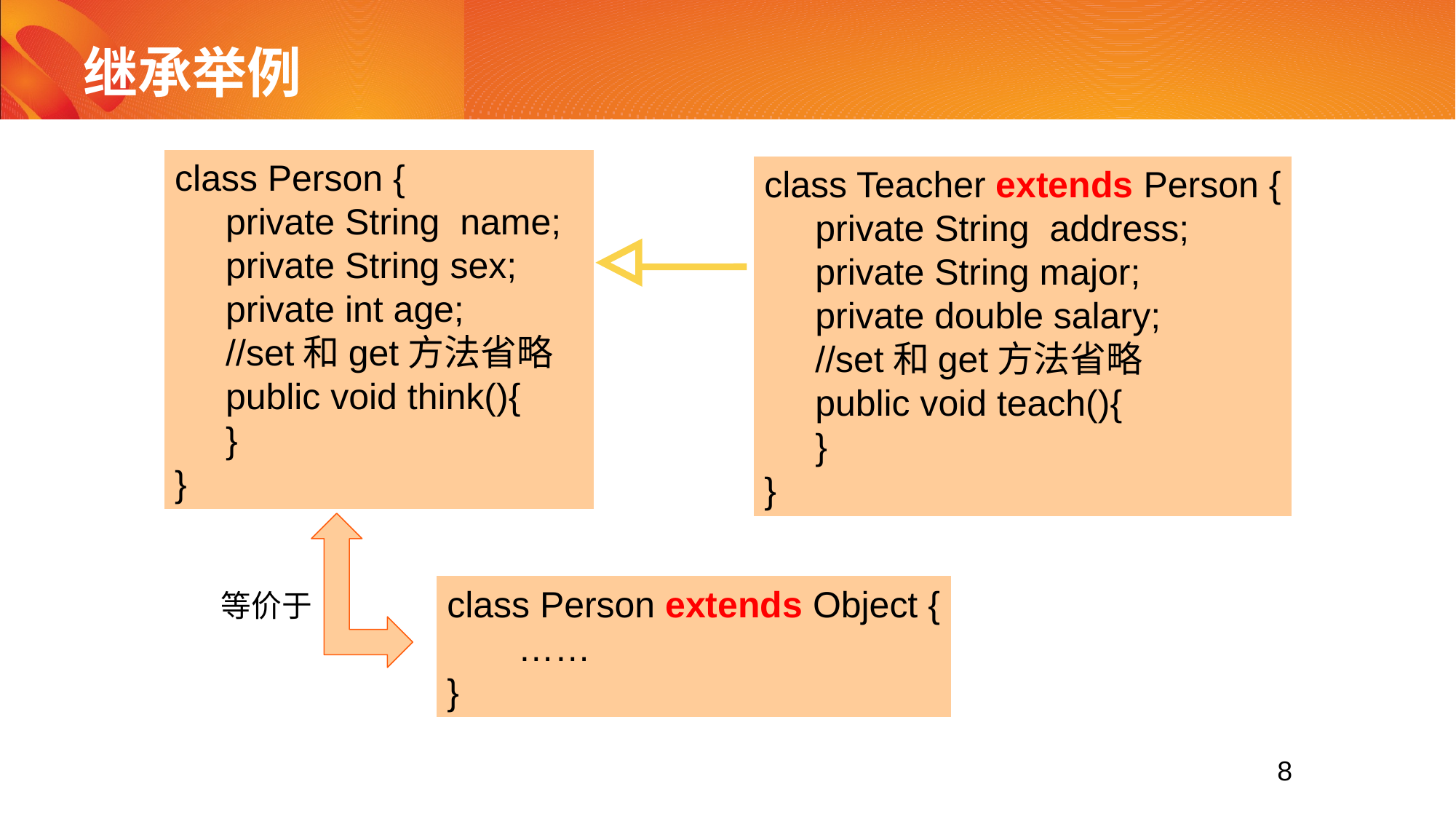

# 继承举例
class Person {
     private String  name;
     private String sex;
     private int age;
     //set和get方法省略
     public void think(){
     }
}
class Teacher extends Person {
     private String  address;
     private String major;
     private double salary;
     //set和get方法省略
     public void teach(){
     }
}

class Person extends Object {
       ……
}
等价于